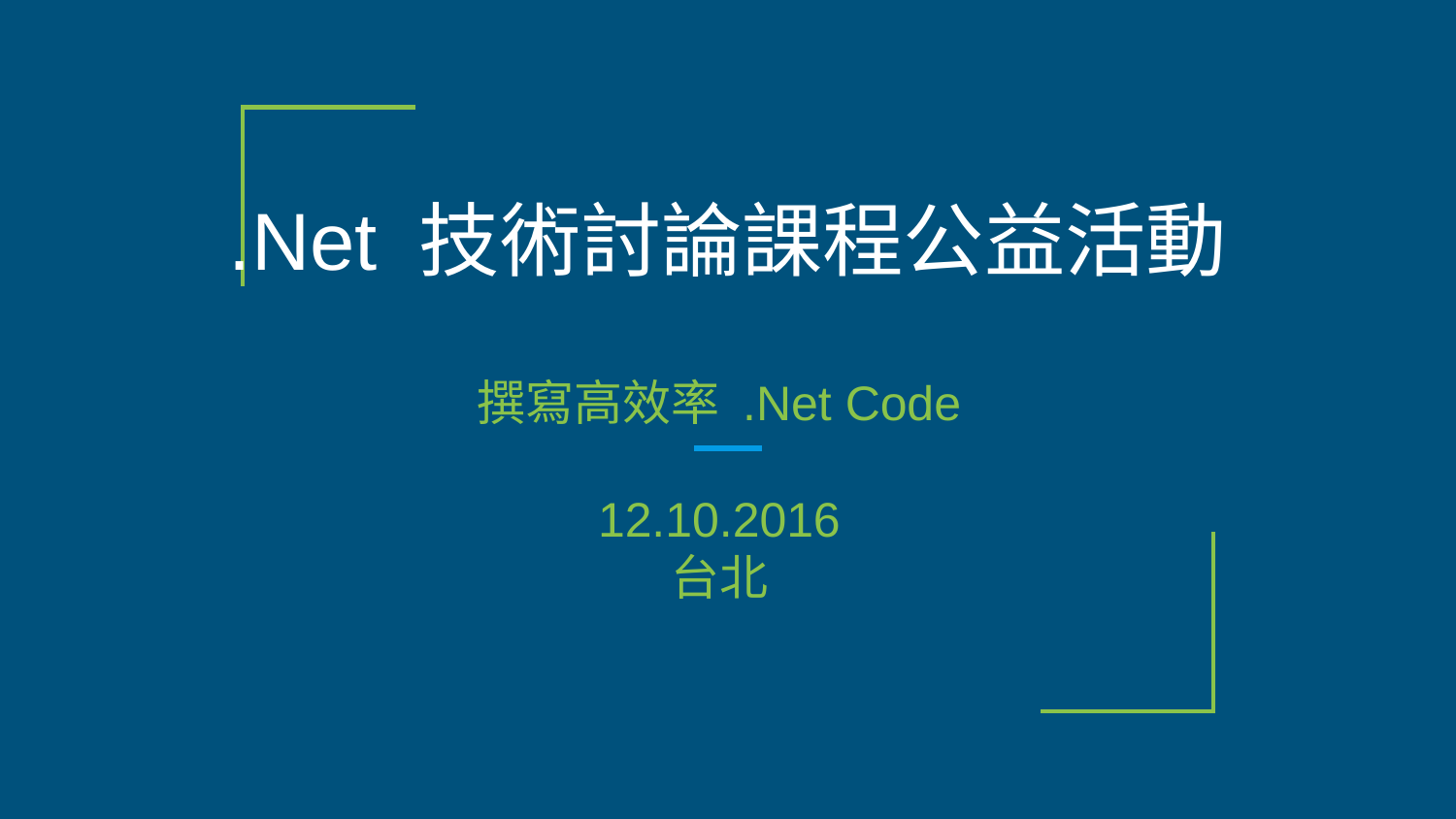

# .Net 技術討論課程公益活動

撰寫高效率 .Net Code

12.10.2016
台北